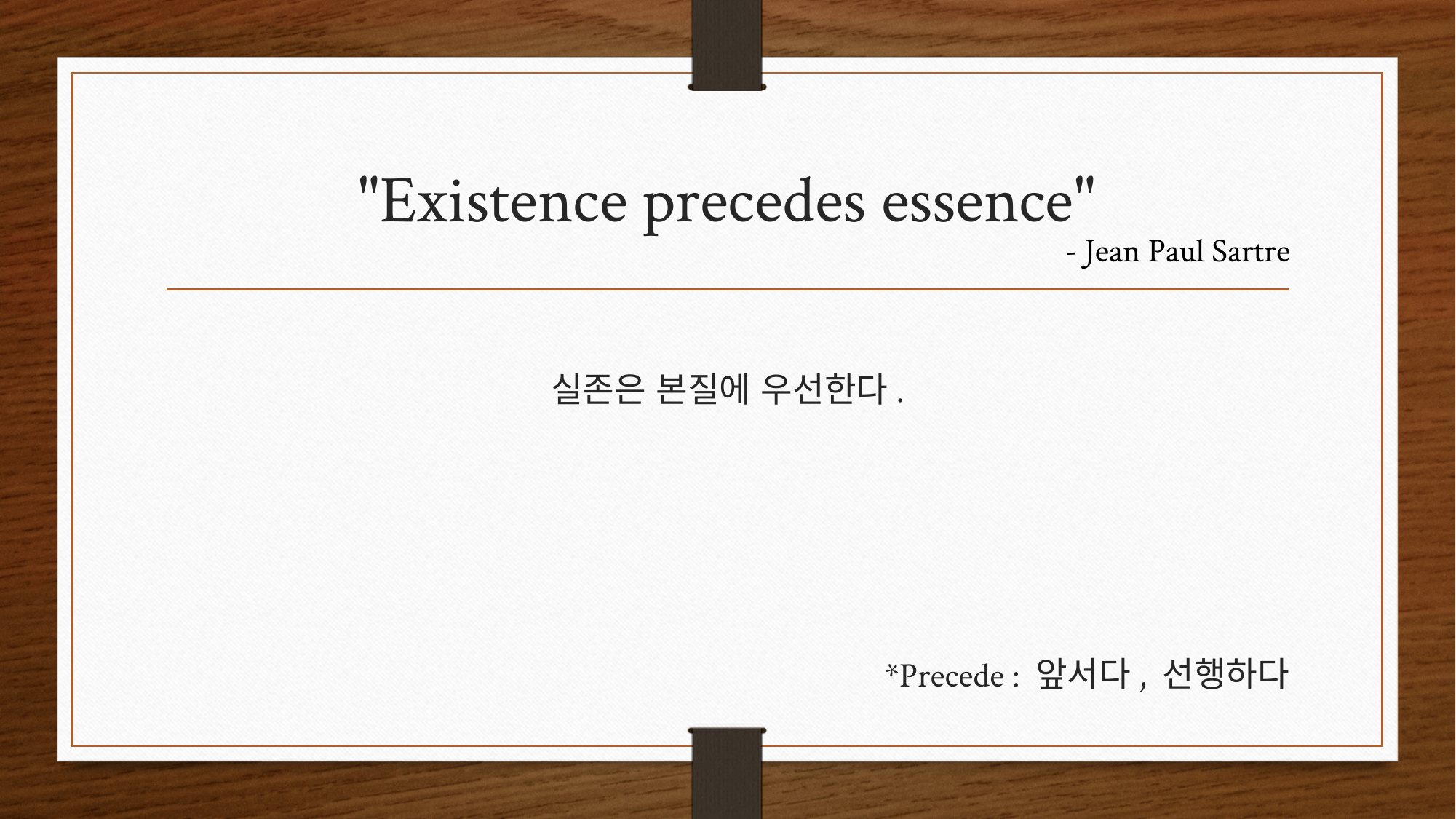

# "Existence precedes essence"
- Jean Paul Sartre

실존은 본질에 우선한다.

*Precede : 앞서다, 선행하다